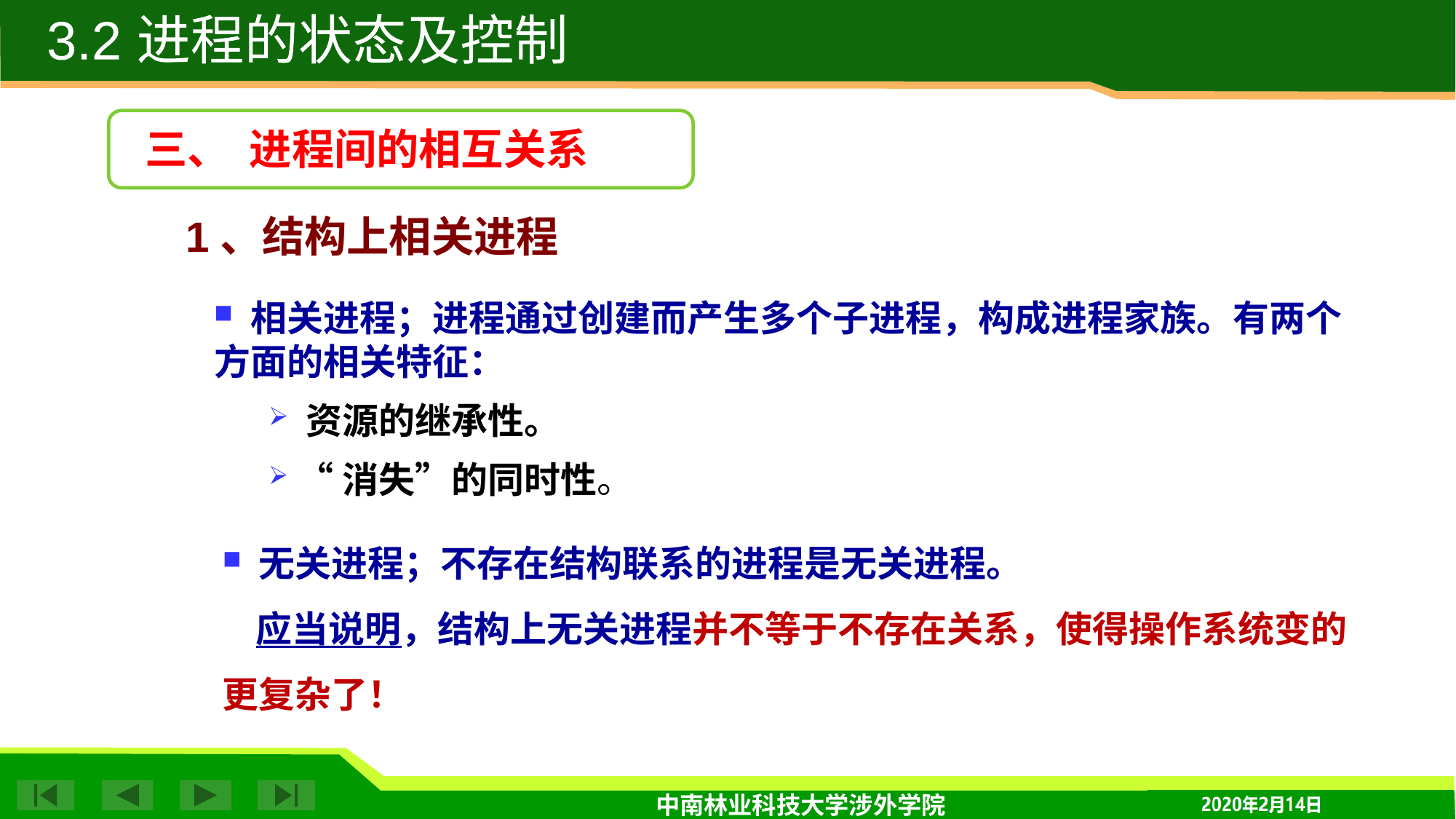

3.2 进程的状态及控制

三、  进程间的相互关系
 1、结构上相关进程
 相关进程；进程通过创建而产生多个子进程，构成进程家族。有两个方面的相关特征：
 资源的继承性。
 “消失”的同时性。
 无关进程；不存在结构联系的进程是无关进程。
   应当说明，结构上无关进程并不等于不存在关系，使得操作系统变的更复杂了！